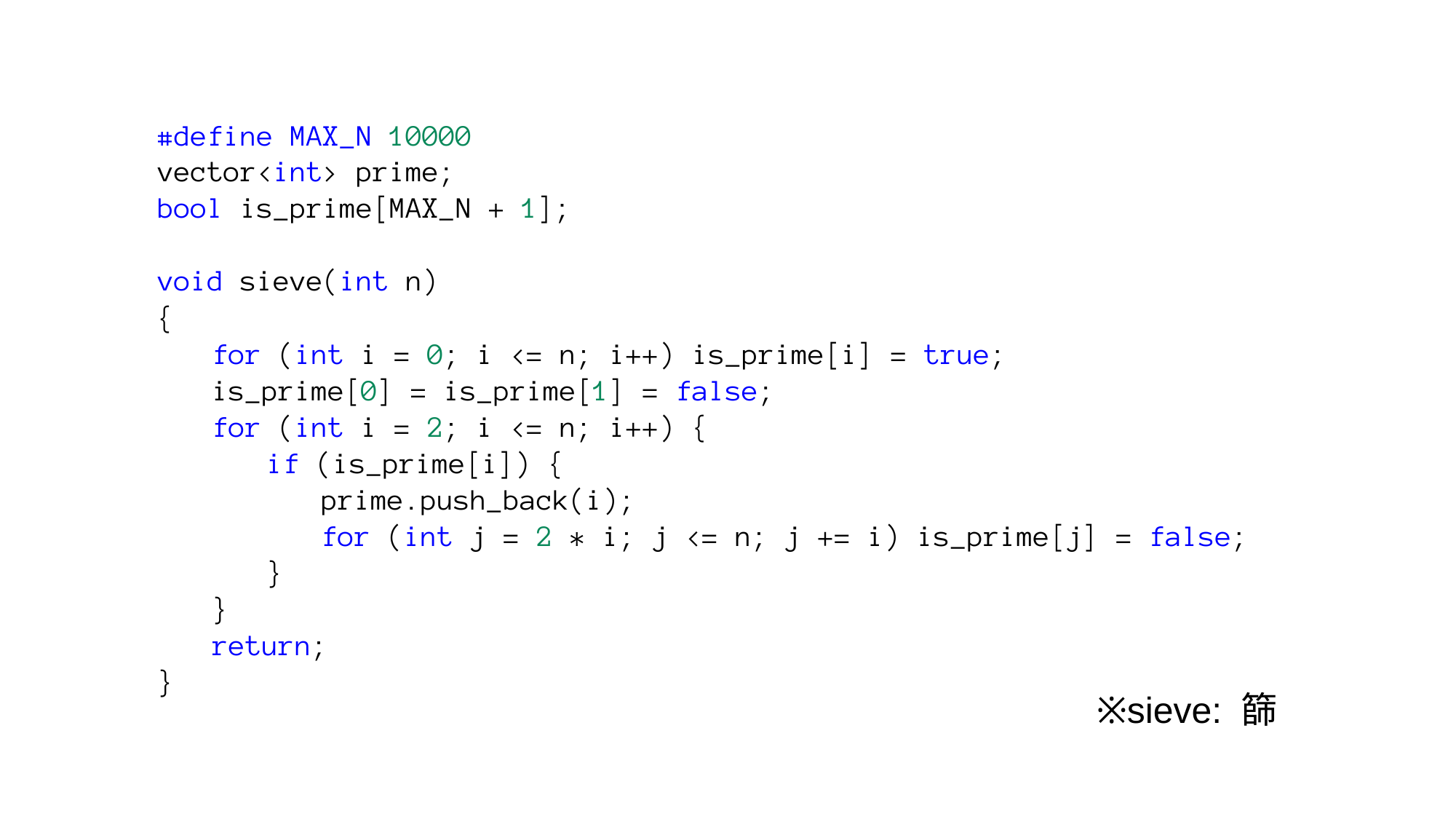

#define MAX_N 10000
vector<int> prime;
bool is_prime[MAX_N + 1];
void sieve(int n)
{
for (int i = 0; i <= n; i++) is_prime[i] = true;
is_prime[0] = is_prime[1] = false;
for (int i = 2; i <= n; i++) {
if (is_prime[i]) {
prime.push_back(i);
for (int j = 2 * i; j <= n; j += i) is_prime[j] = false;
}
}
return;
}
※sieve: 篩